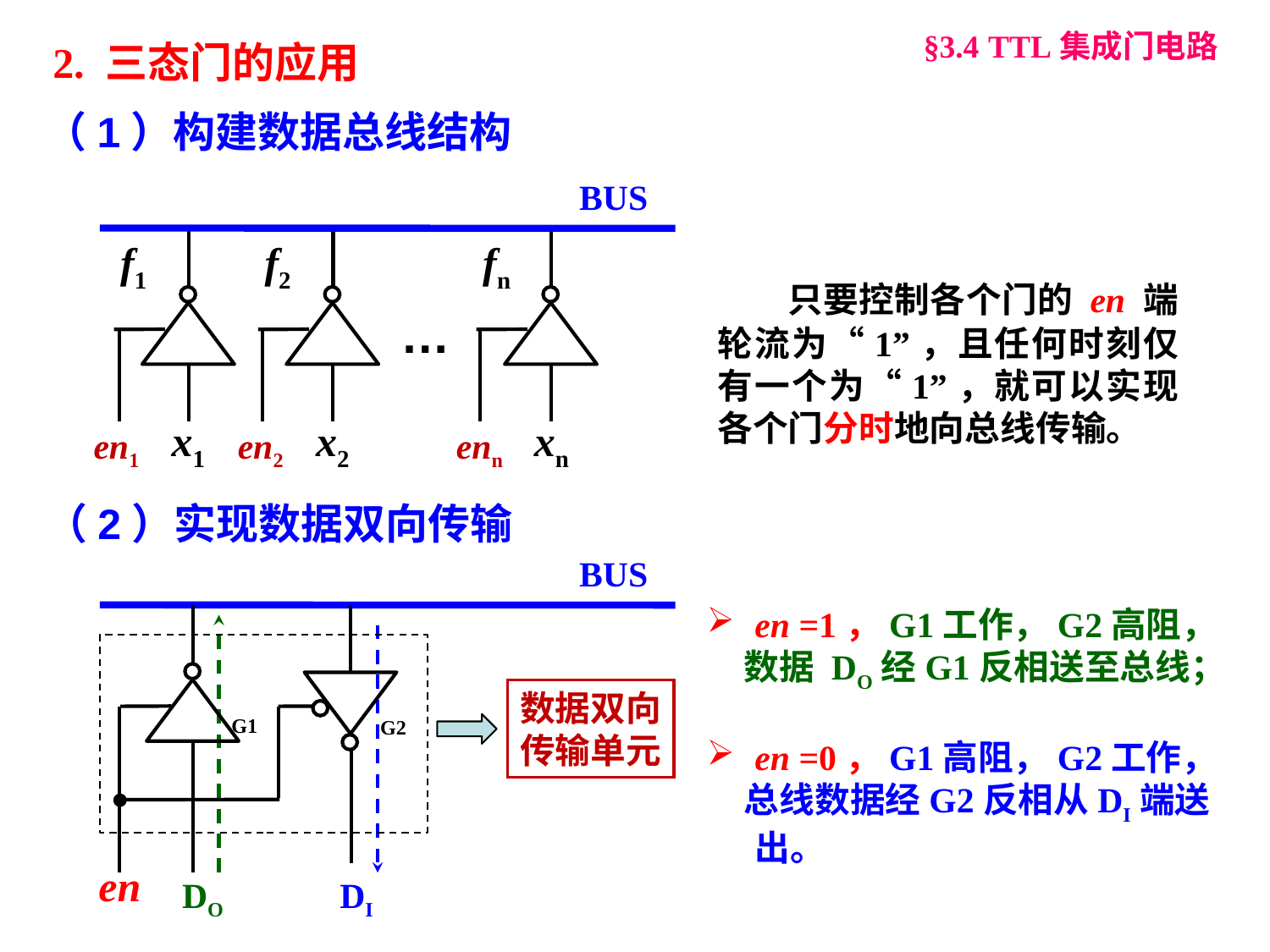

§3.4 TTL集成门电路
2. 三态门的应用
（1）构建数据总线结构
BUS
x1

f1
en1
x2

f2
en2
xn

fn
enn
…
      只要控制各个门的 en 端轮流为“1”，且任何时刻仅有一个为“1”，就可以实现各个门分时地向总线传输。
（2）实现数据双向传输
BUS

G1

en
DO
DI
G2
en =1，G1工作，G2高阻，
数据 DO经G1反相送至总线；

en =0，G1高阻，G2工作，
总线数据经G2反相从DI端送出。

数据双向
传输单元